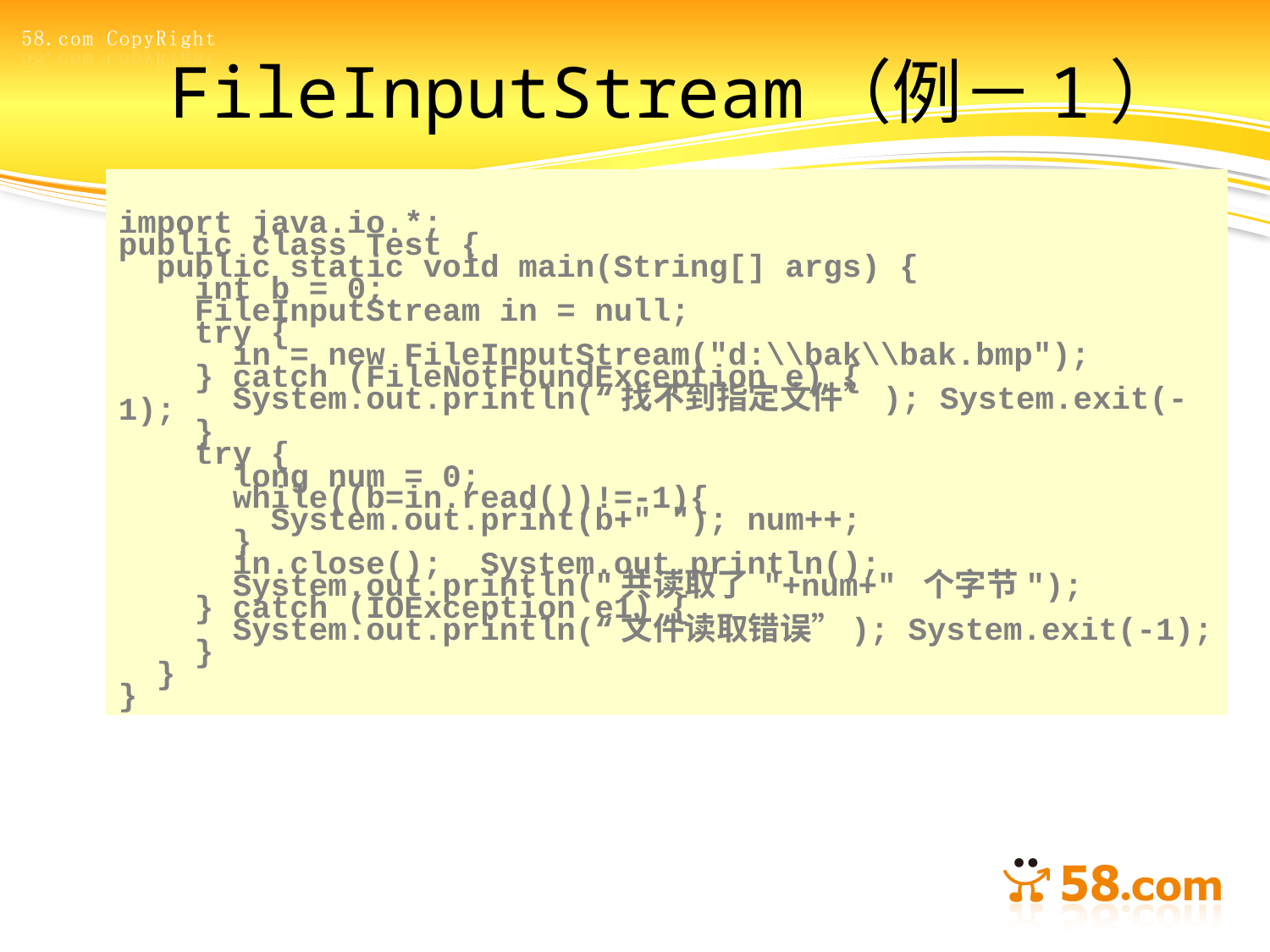

# FileInputStream（例－1）

import java.io.*;
public class Test {
  public static void main(String[] args) {
    int b = 0;
    FileInputStream in = null;
    try {
      in = new FileInputStream("d:\\bak\\bak.bmp");
    } catch (FileNotFoundException e) {
      System.out.println(“找不到指定文件”); System.exit(-1);
    }
    try {
      long num = 0;
      while((b=in.read())!=-1){
        System.out.print(b+" "); num++;
      }
      in.close();  System.out.println();
      System.out.println("共读取了 "+num+" 个字节");
    } catch (IOException e1) {
      System.out.println(“文件读取错误”); System.exit(-1);
    }
  }
}